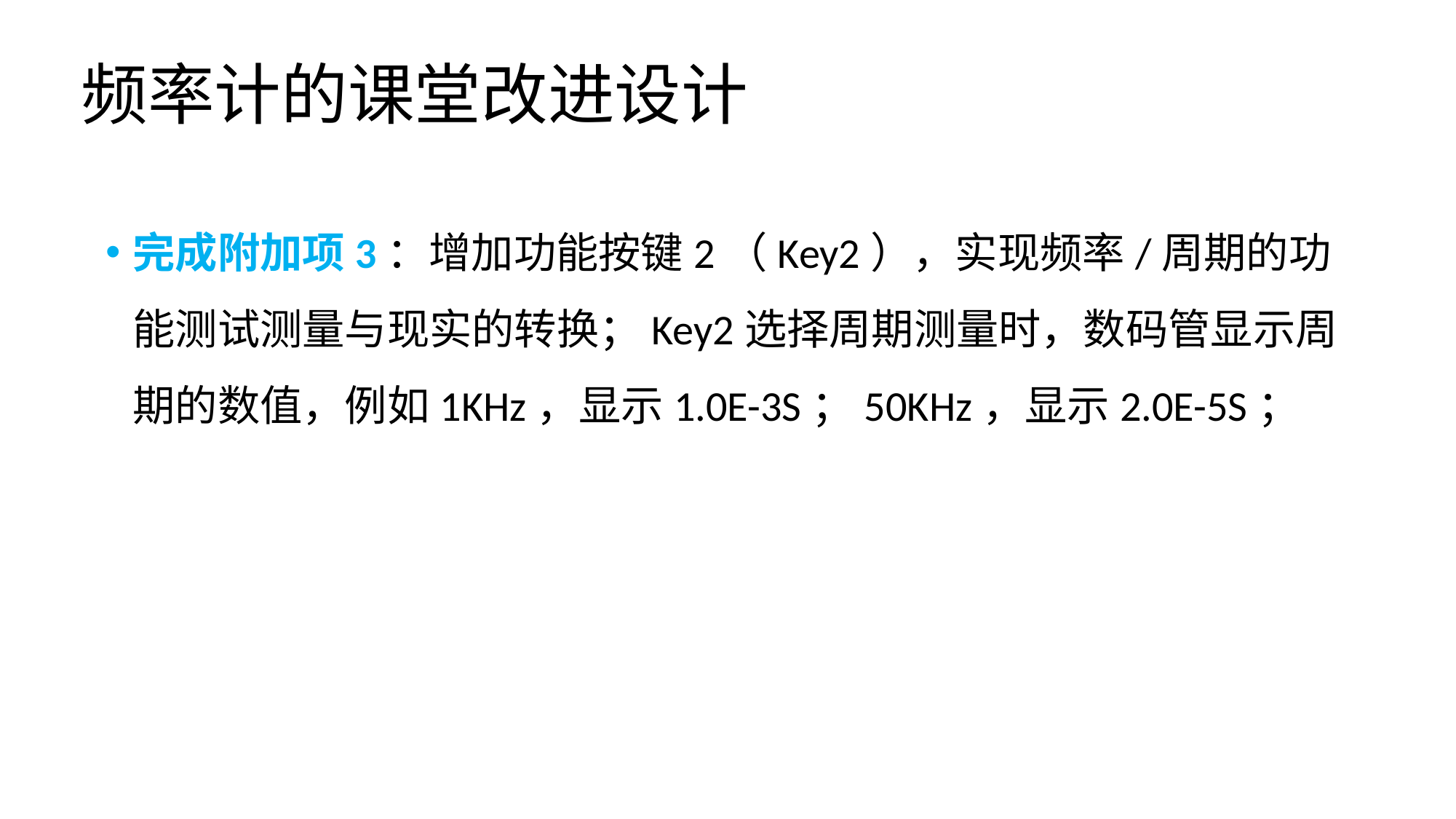

# 频率计的课堂改进设计
完成附加项3：增加功能按键2（Key2），实现频率/周期的功能测试测量与现实的转换；Key2选择周期测量时，数码管显示周期的数值，例如1KHz，显示1.0E-3S；50KHz，显示2.0E-5S；